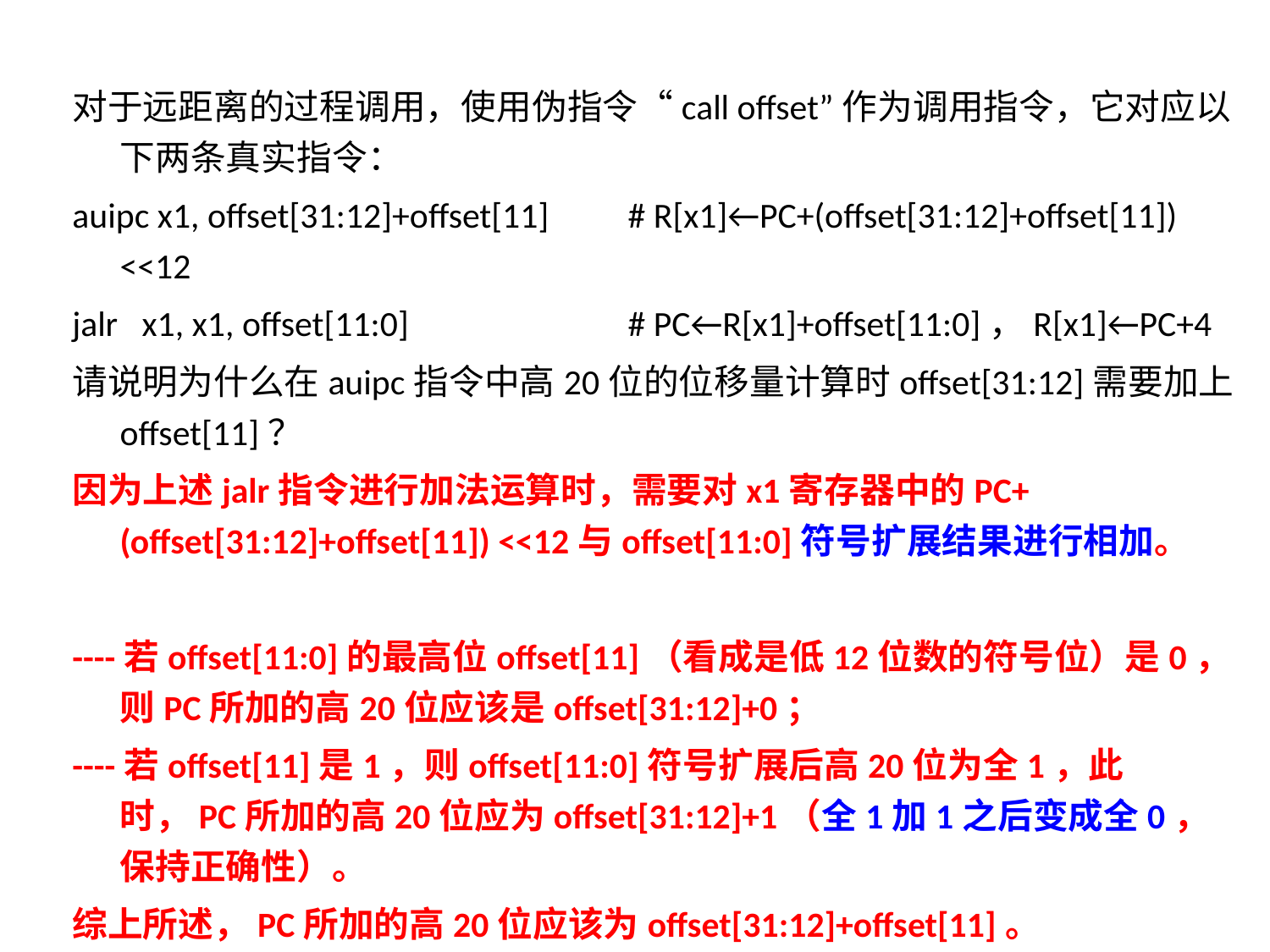

对于远距离的过程调用，使用伪指令“call offset”作为调用指令，它对应以下两条真实指令：
auipc x1, offset[31:12]+offset[11]	# R[x1]←PC+(offset[31:12]+offset[11]) <<12
jalr   x1, x1, offset[11:0] 		# PC←R[x1]+offset[11:0]，R[x1]←PC+4
请说明为什么在auipc指令中高20位的位移量计算时offset[31:12]需要加上offset[11]？
因为上述jalr指令进行加法运算时，需要对x1寄存器中的PC+(offset[31:12]+offset[11]) <<12与offset[11:0]符号扩展结果进行相加。

----若offset[11:0]的最高位offset[11]（看成是低12位数的符号位）是0，则PC所加的高20位应该是offset[31:12]+0；
----若offset[11]是1，则offset[11:0]符号扩展后高20位为全1，此时，PC所加的高20位应为offset[31:12]+1（全1加1之后变成全0，保持正确性）。
综上所述，PC所加的高20位应该为offset[31:12]+offset[11]。